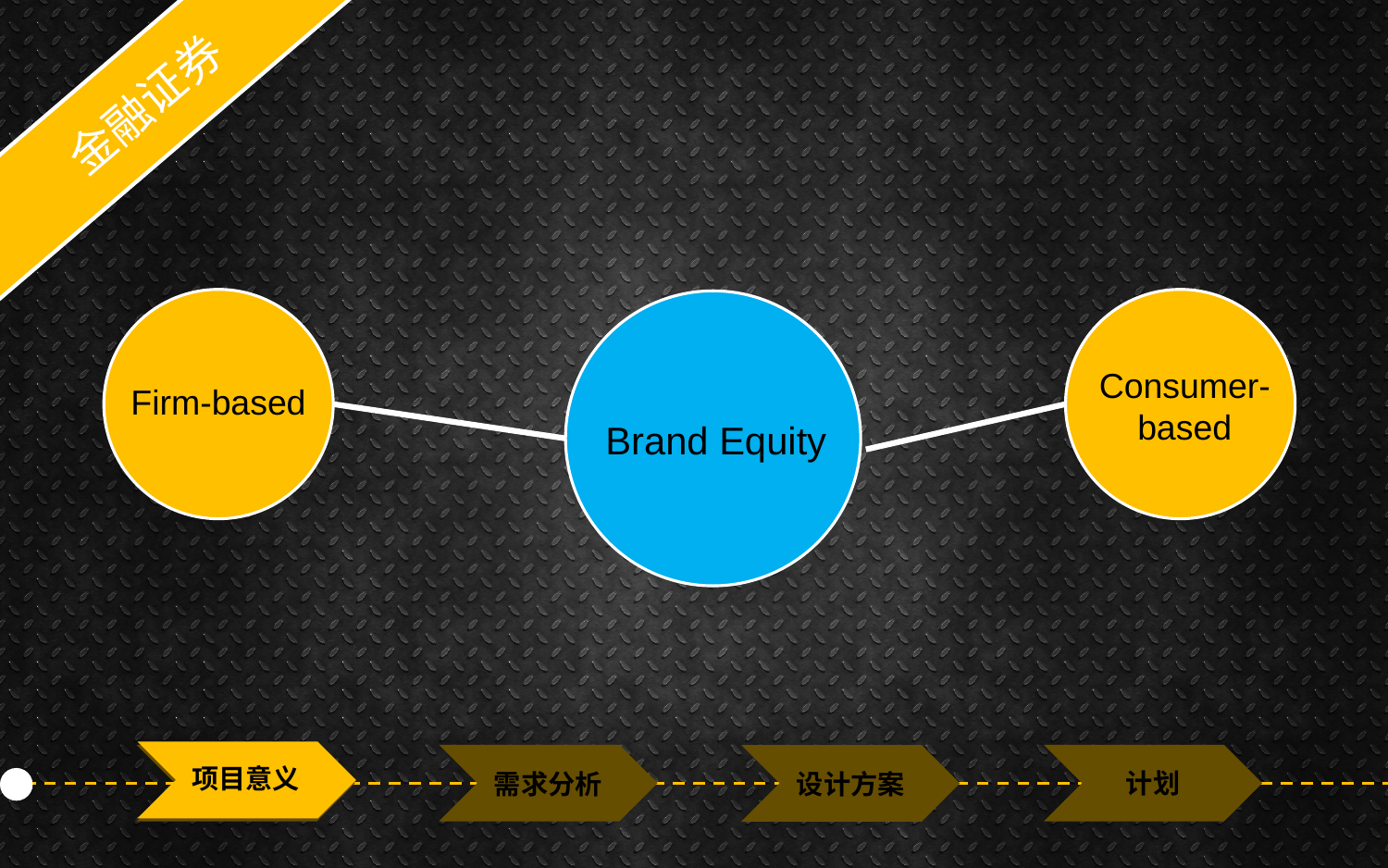

Consumer-based

Firm-based
金融证券

Firm-based

Consumer-
based

Brand Equity

项目意义
计划
需求分析
设计方案